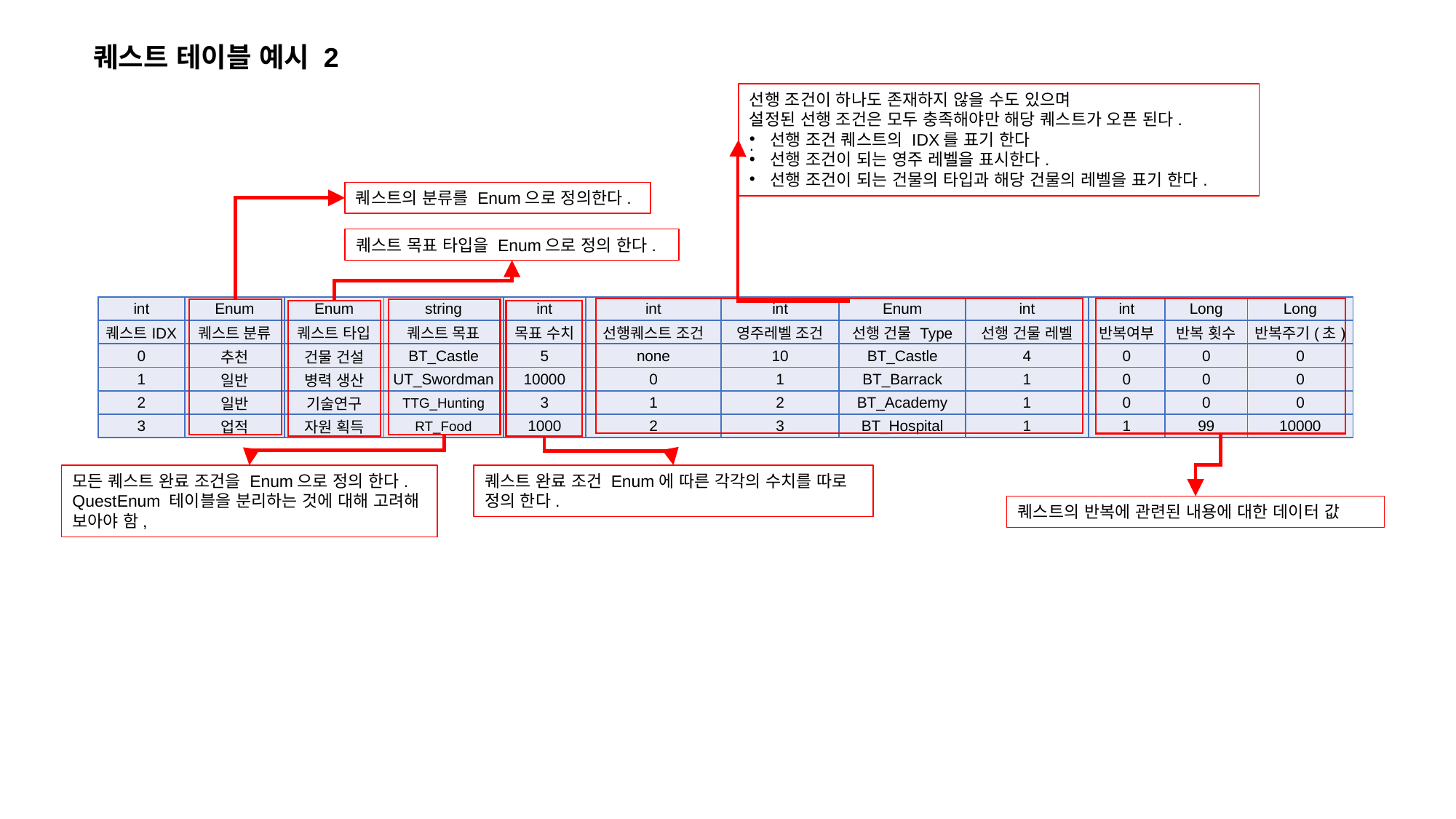

퀘스트 테이블 예시 2
선행 조건이 하나도 존재하지 않을 수도 있으며
설정된 선행 조건은 모두 충족해야만 해당 퀘스트가 오픈 된다.
선행 조건 퀘스트의 IDX를 표기 한다
선행 조건이 되는 영주 레벨을 표시한다.
선행 조건이 되는 건물의 타입과 해당 건물의 레벨을 표기 한다.
.
퀘스트의 분류를 Enum으로 정의한다.
퀘스트 목표 타입을 Enum으로 정의 한다.
| int | Enum | Enum | string | int | int | int | Enum | int | int | Long | Long |
| --- | --- | --- | --- | --- | --- | --- | --- | --- | --- | --- | --- |
| 퀘스트IDX | 퀘스트 분류 | 퀘스트 타입 | 퀘스트 목표 | 목표 수치 | 선행퀘스트 조건 | 영주레벨 조건 | 선행 건물 Type | 선행 건물 레벨 | 반복여부 | 반복 횟수 | 반복주기(초) |
| 0 | 추천 | 건물 건설 | BT\_Castle | 5 | none | 10 | BT\_Castle | 4 | 0 | 0 | 0 |
| 1 | 일반 | 병력 생산 | UT\_Swordman | 10000 | 0 | 1 | BT\_Barrack | 1 | 0 | 0 | 0 |
| 2 | 일반 | 기술연구 | TTG\_Hunting | 3 | 1 | 2 | BT\_Academy | 1 | 0 | 0 | 0 |
| 3 | 업적 | 자원 획득 | RT\_Food | 1000 | 2 | 3 | BT\_Hospital | 1 | 1 | 99 | 10000 |

퀘스트 완료 조건 Enum에 따른 각각의 수치를 따로 정의 한다.
모든 퀘스트 완료 조건을 Enum으로 정의 한다.
QuestEnum 테이블을 분리하는 것에 대해 고려해 보아야 함,
퀘스트의 반복에 관련된 내용에 대한 데이터 값